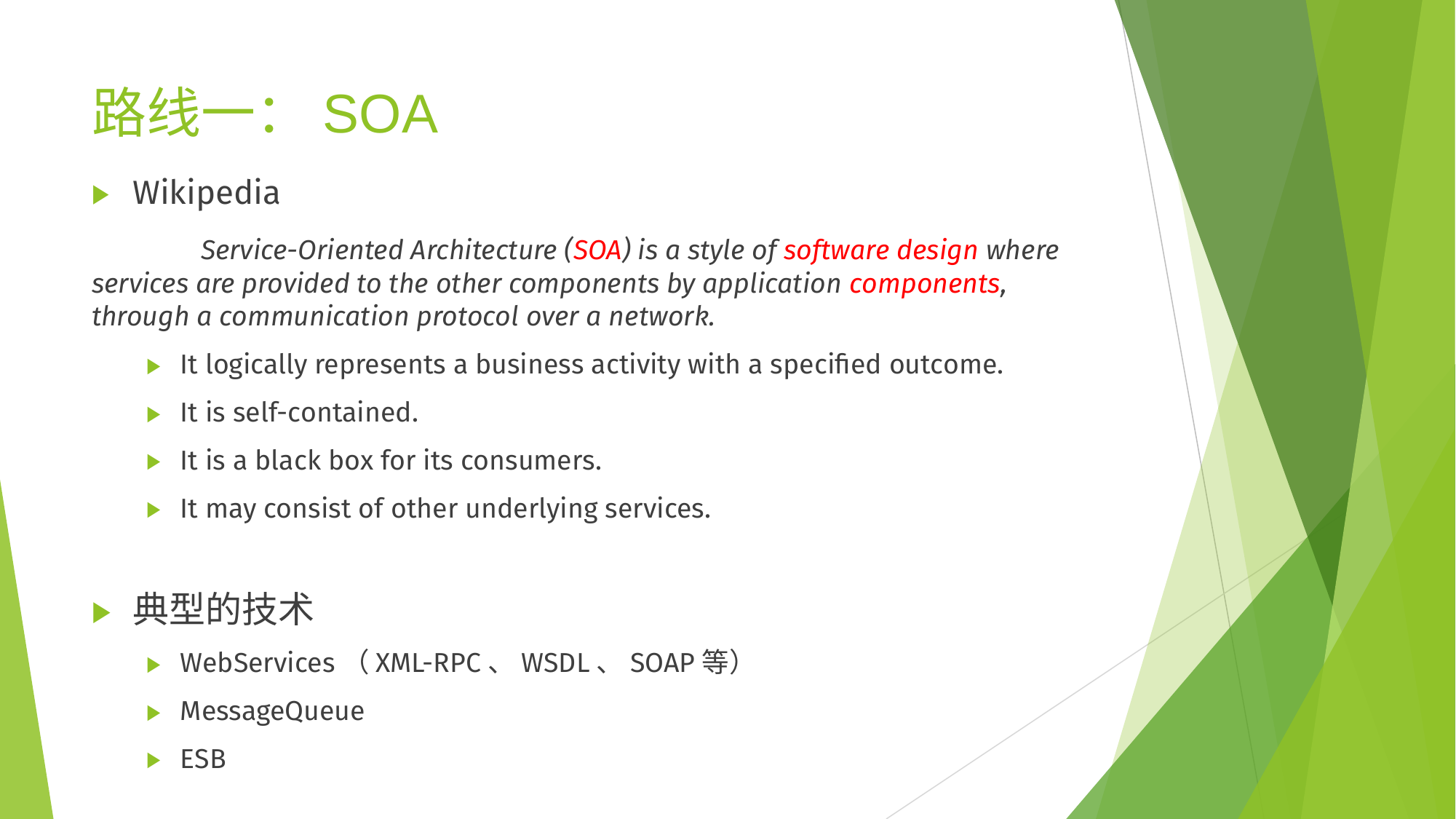

# 路线一：SOA
Wikipedia
	Service-Oriented Architecture (SOA) is a style of software design where services are provided to the other components by application components, through a communication protocol over a network.
It logically represents a business activity with a specified outcome.
It is self-contained.
It is a black box for its consumers.
It may consist of other underlying services.

典型的技术
WebServices（XML-RPC、WSDL、SOAP等）
MessageQueue
ESB